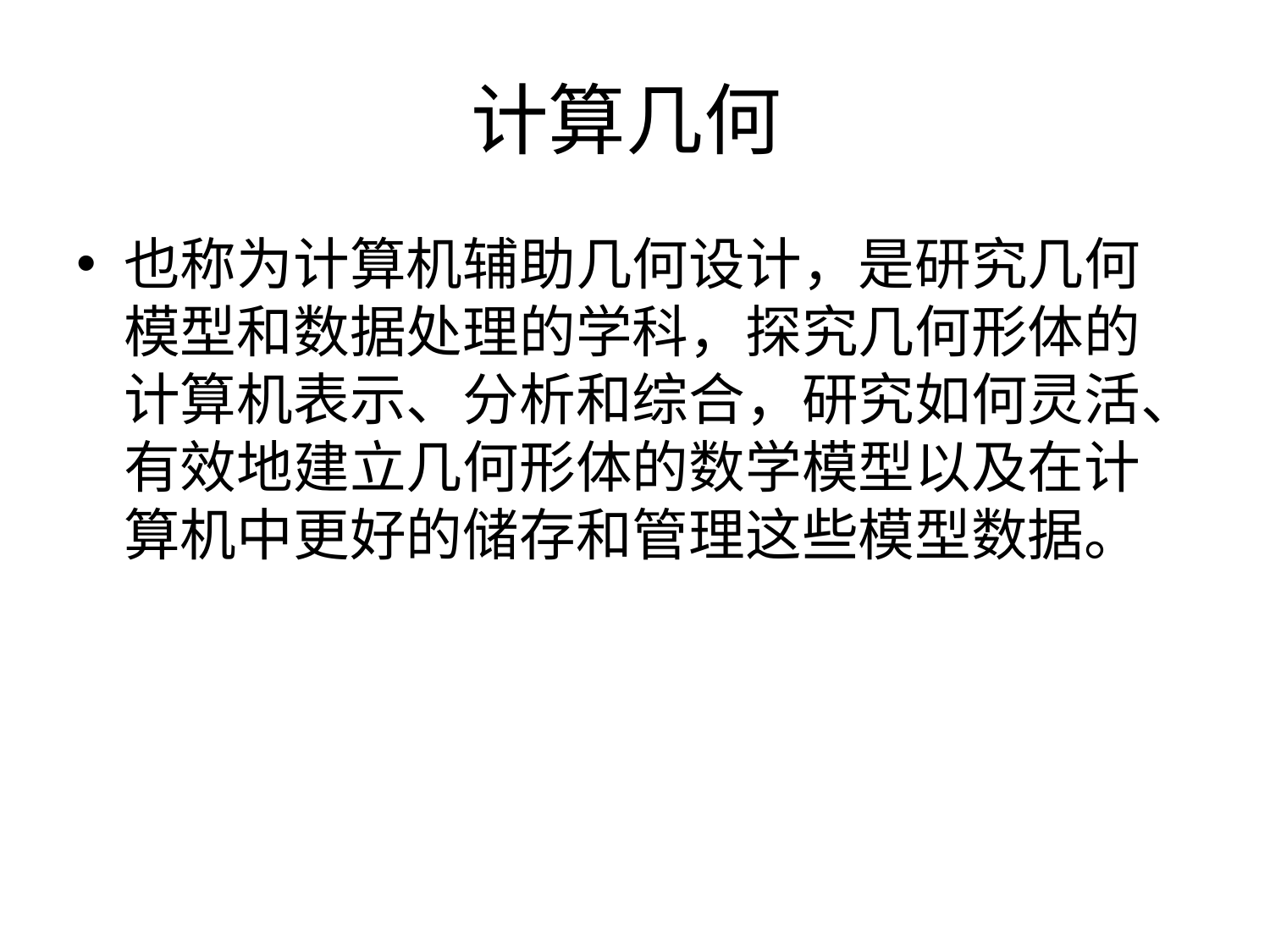

# 计算几何
也称为计算机辅助几何设计，是研究几何模型和数据处理的学科，探究几何形体的计算机表示、分析和综合，研究如何灵活、有效地建立几何形体的数学模型以及在计算机中更好的储存和管理这些模型数据。